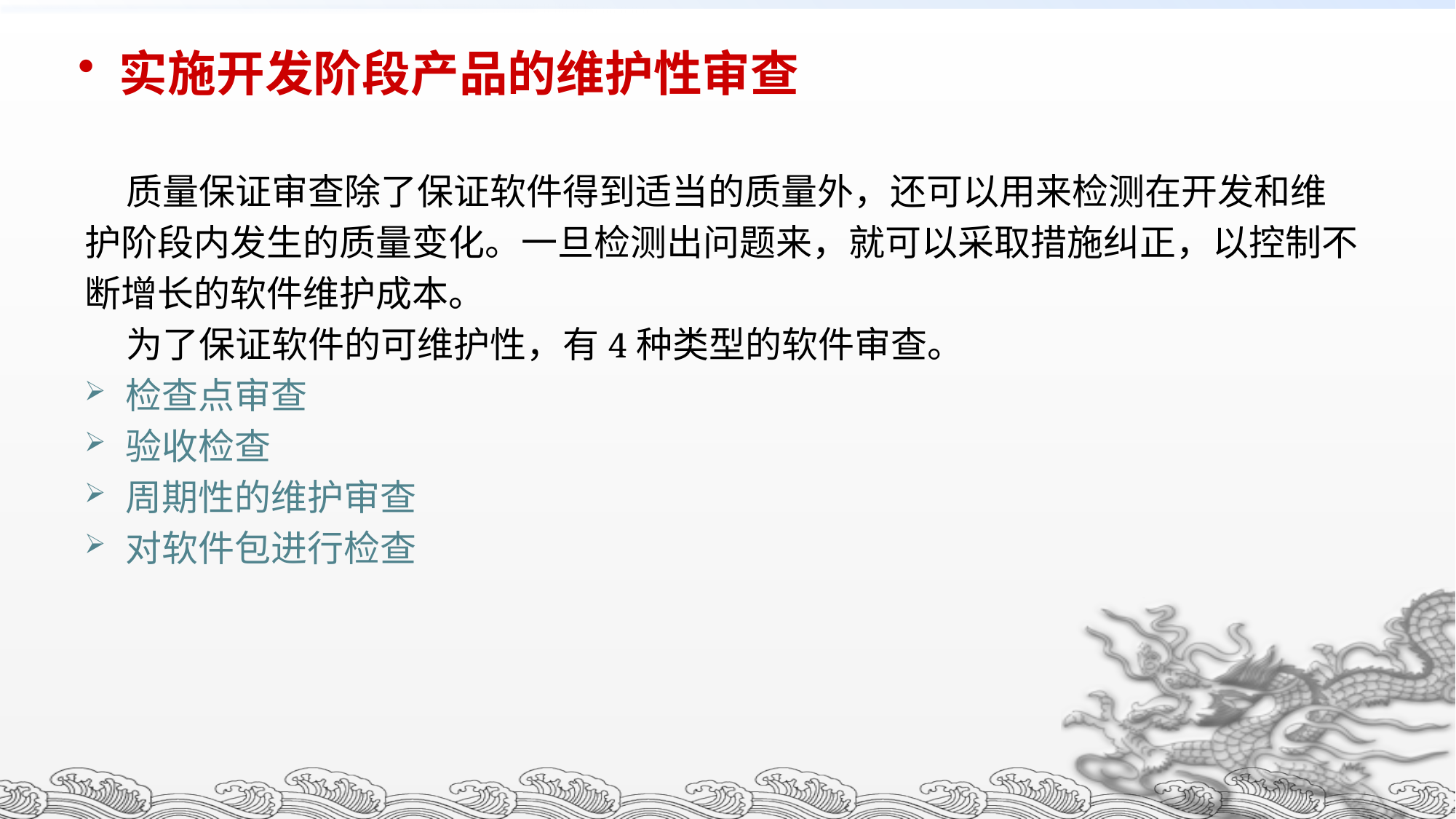

实施开发阶段产品的维护性审查
    质量保证审查除了保证软件得到适当的质量外，还可以用来检测在开发和维
护阶段内发生的质量变化。一旦检测出问题来，就可以采取措施纠正，以控制不
断增长的软件维护成本。
    为了保证软件的可维护性，有4种类型的软件审查。
检查点审查
验收检查
周期性的维护审查
对软件包进行检查